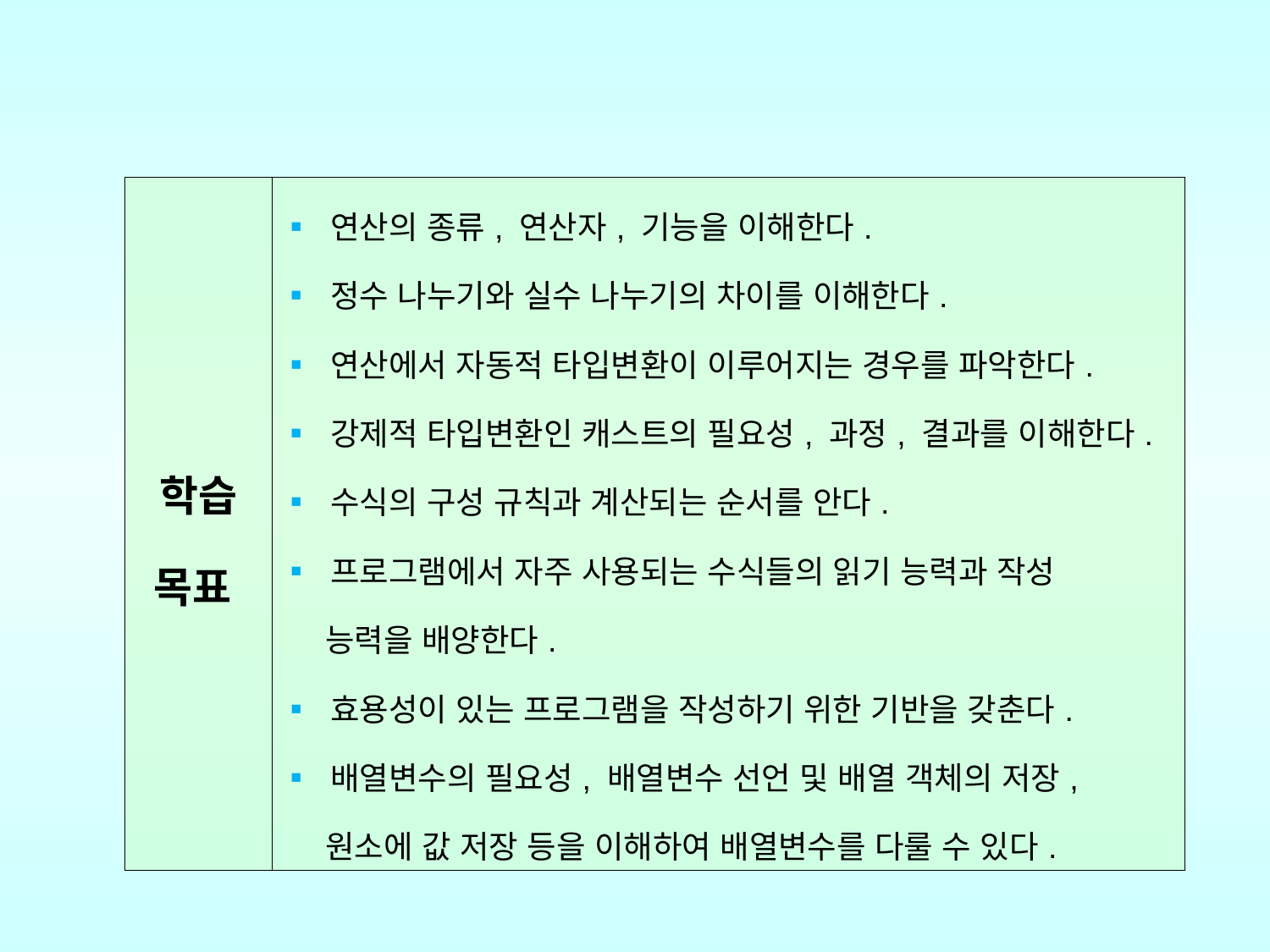

| 학습 목표 | ▪ 연산의 종류, 연산자, 기능을 이해한다. ▪ 정수 나누기와 실수 나누기의 차이를 이해한다. ▪ 연산에서 자동적 타입변환이 이루어지는 경우를 파악한다. ▪ 강제적 타입변환인 캐스트의 필요성, 과정, 결과를 이해한다. ▪ 수식의 구성 규칙과 계산되는 순서를 안다. ▪ 프로그램에서 자주 사용되는 수식들의 읽기 능력과 작성 능력을 배양한다. ▪ 효용성이 있는 프로그램을 작성하기 위한 기반을 갖춘다. ▪ 배열변수의 필요성, 배열변수 선언 및 배열 객체의 저장, 원소에 값 저장 등을 이해하여 배열변수를 다룰 수 있다. |
| --- | --- |